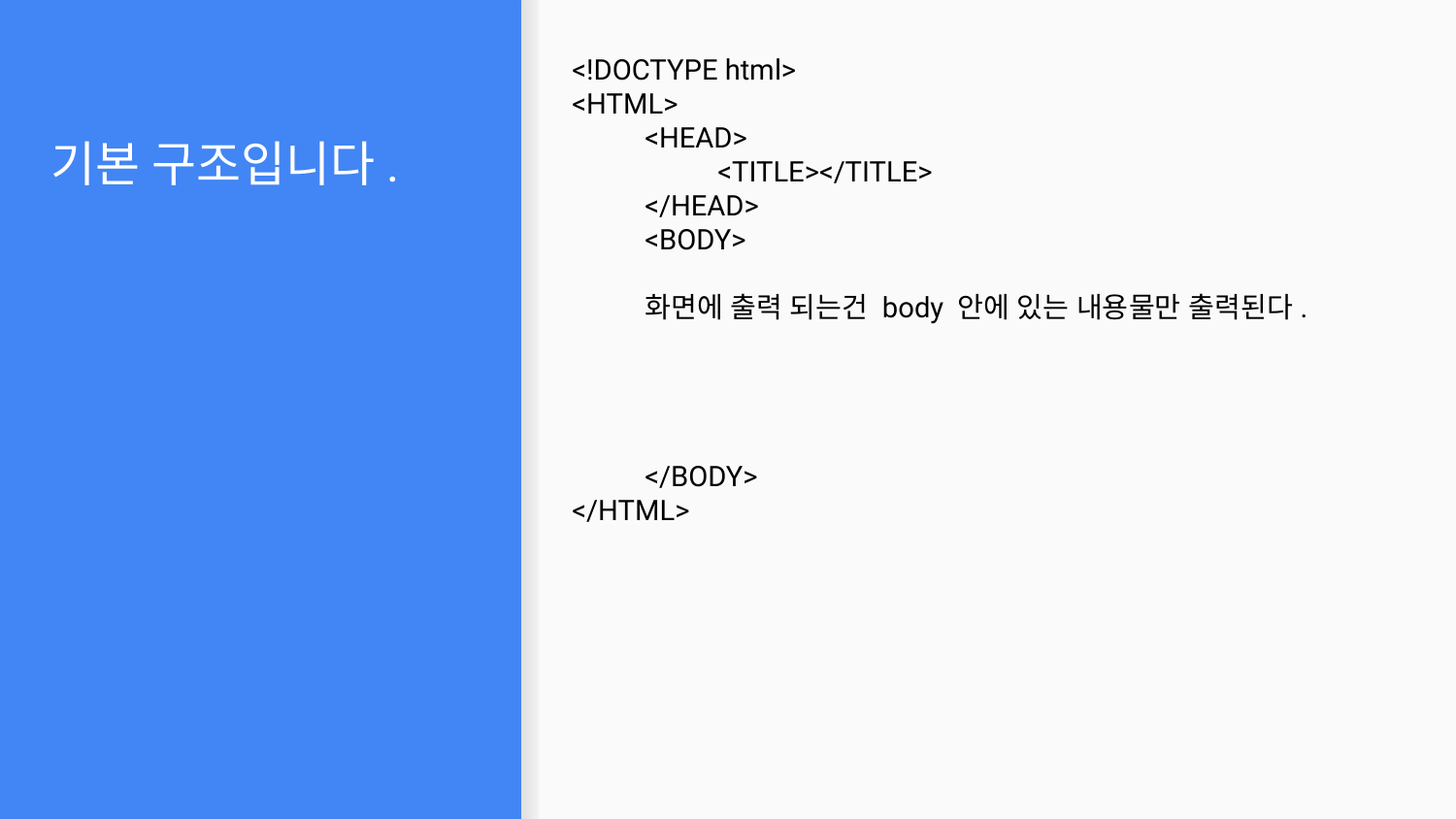

<!DOCTYPE html>
<HTML>
<HEAD>
<TITLE></TITLE>
</HEAD>
<BODY>
화면에 출력 되는건 body 안에 있는 내용물만 출력된다.

</BODY>
</HTML>
# 기본 구조입니다.